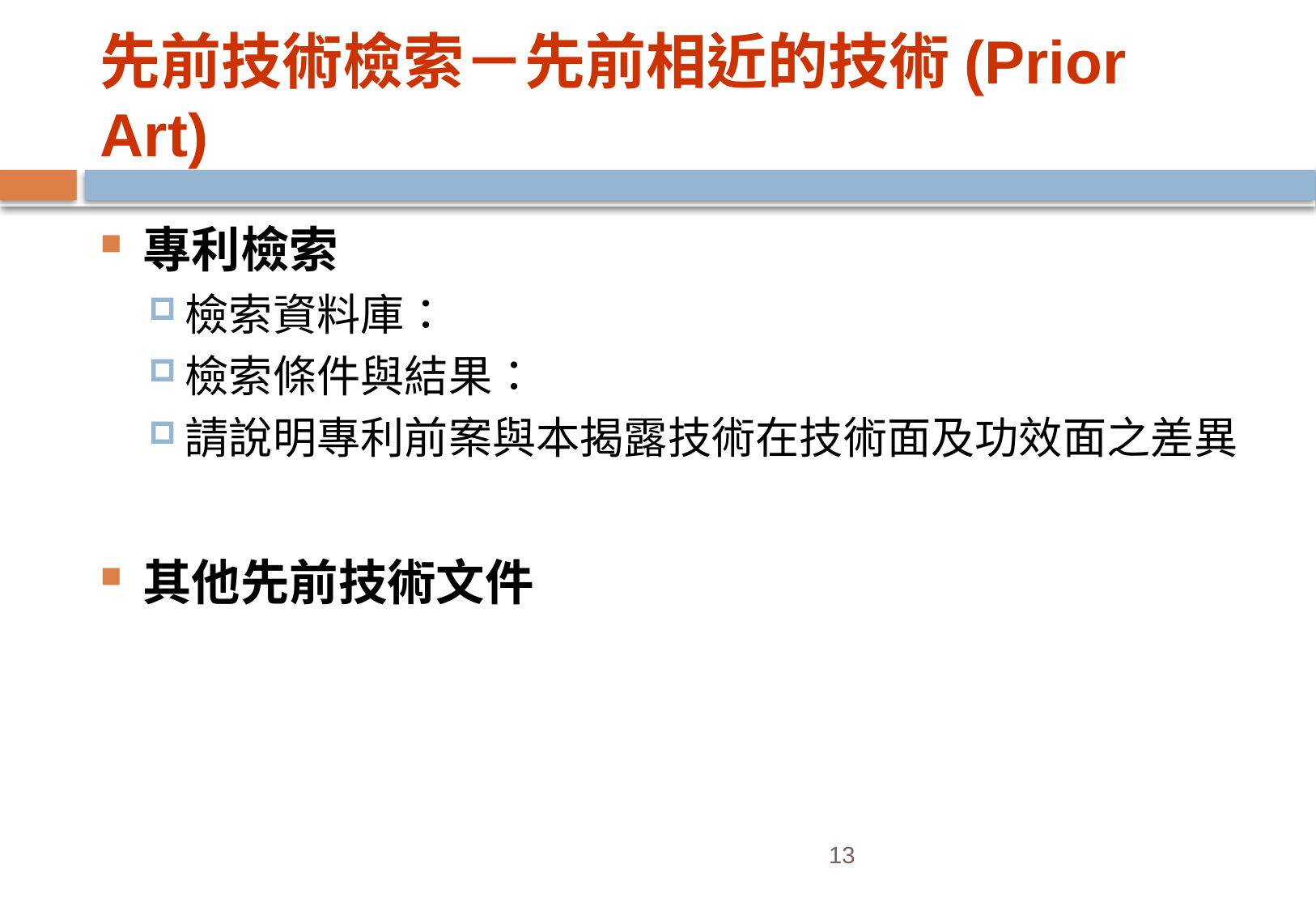

# 先前技術檢索－先前相近的技術(Prior Art)
專利檢索
檢索資料庫：
檢索條件與結果：
請說明專利前案與本揭露技術在技術面及功效面之差異

其他先前技術文件

13